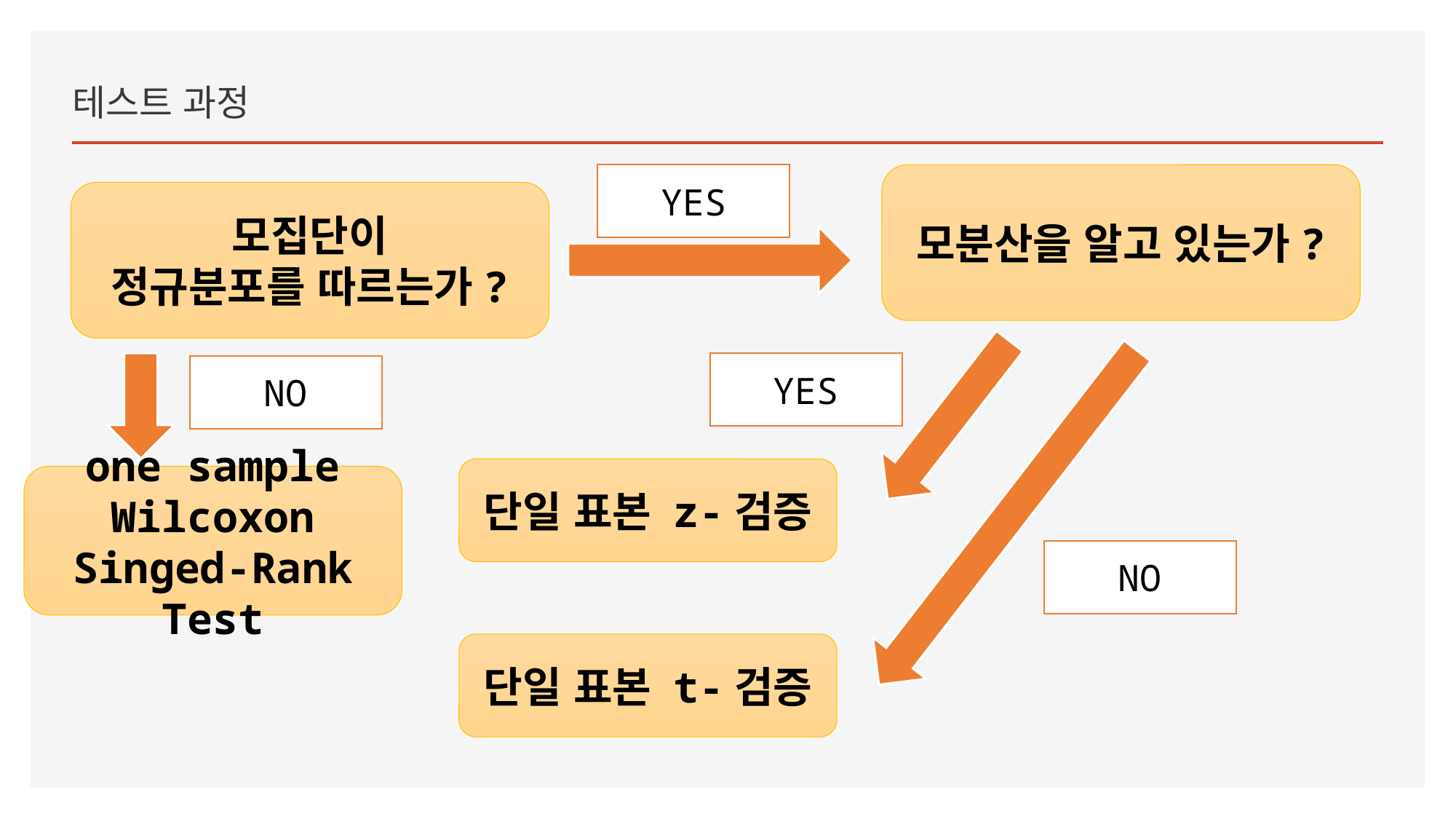

테스트 과정
YES
모분산을 알고 있는가?
모집단이
정규분포를 따르는가?

YES
NO

단일 표본 z-검증
one sample Wilcoxon Singed-Rank Test

NO
단일 표본 t-검증